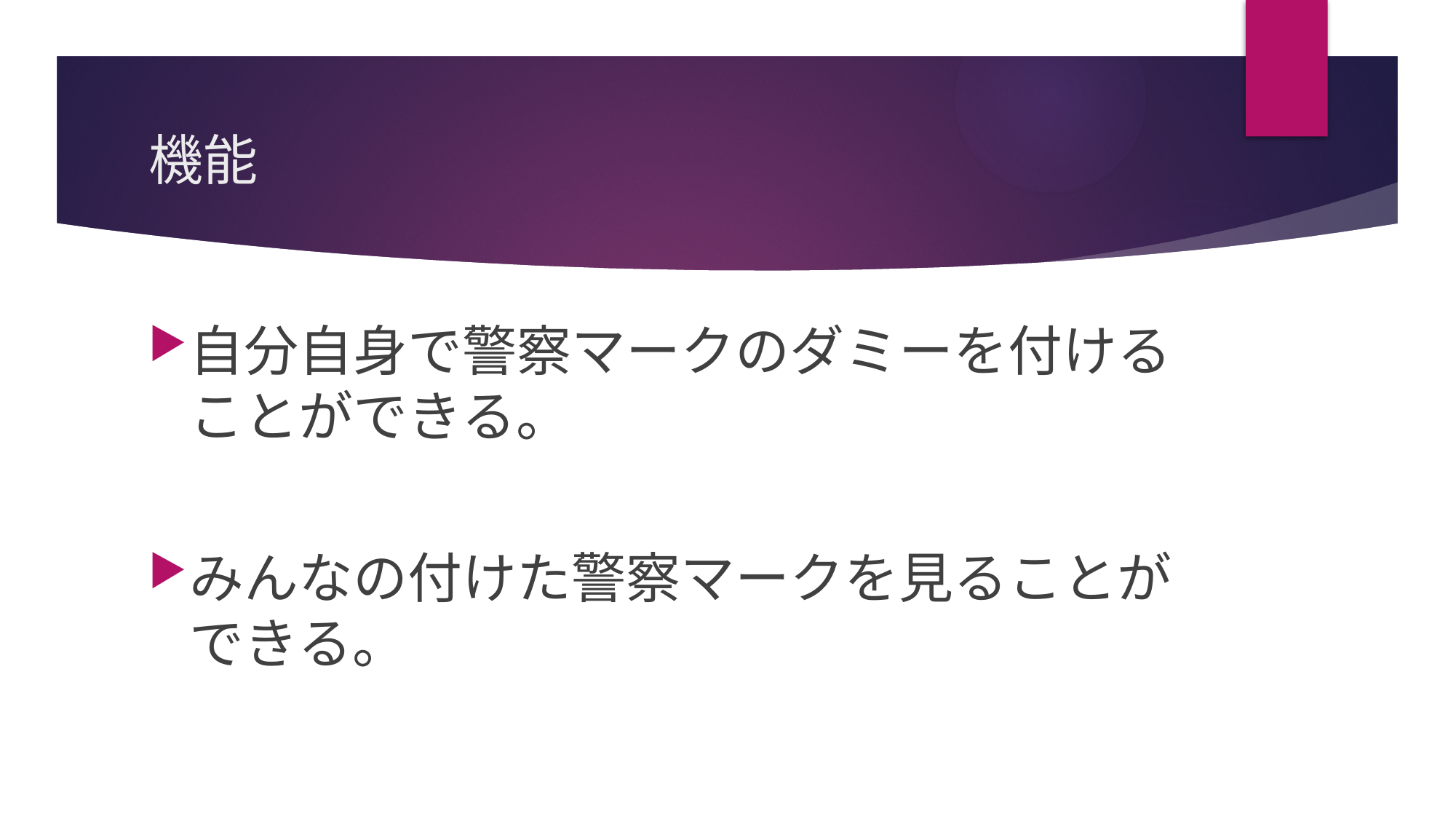

# 機能
自分自身で警察マークのダミーを付けることができる。

みんなの付けた警察マークを見ることができる。